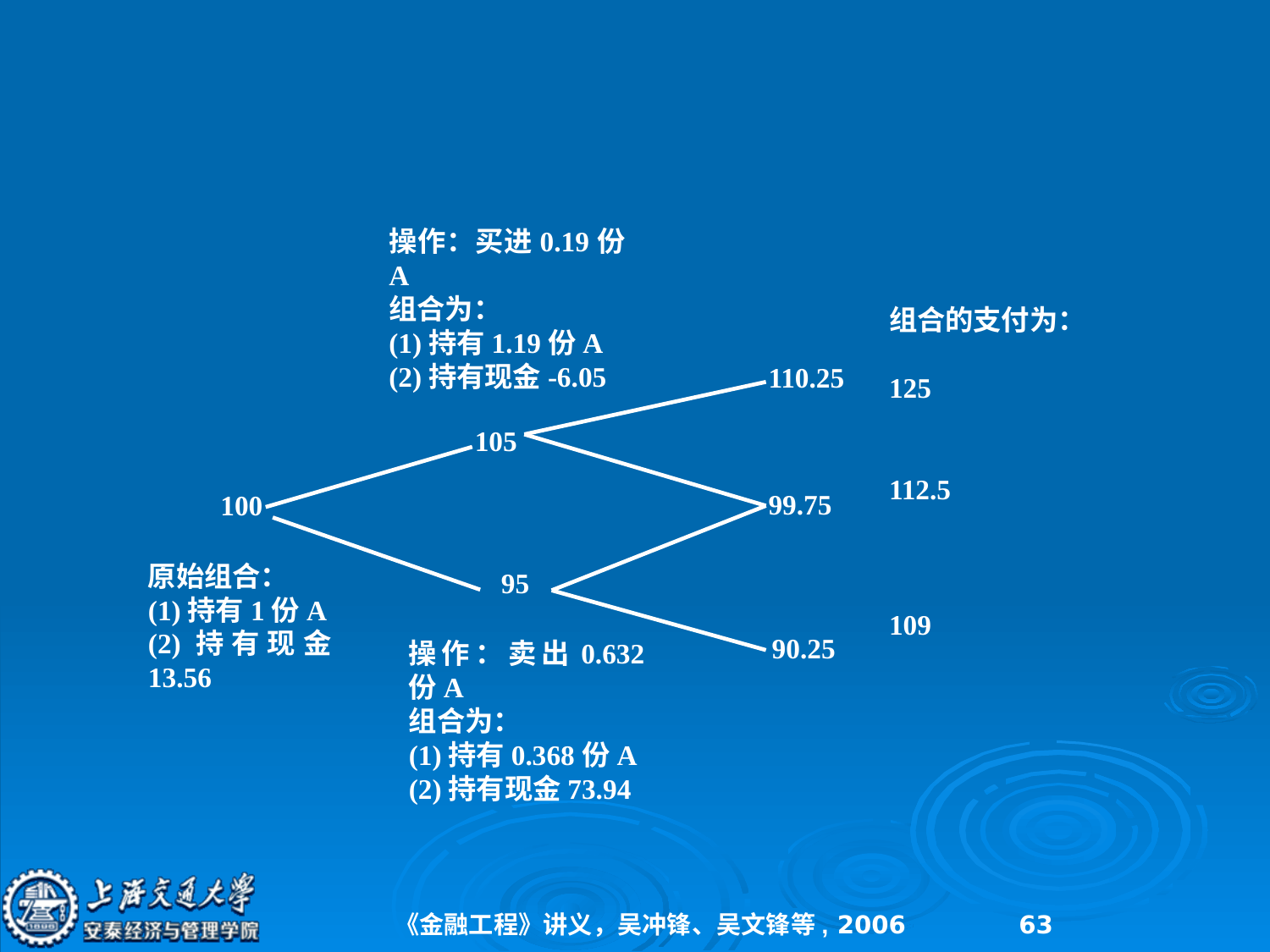

#
操作：买进0.19份A
组合为：
(1)持有1.19份A
(2)持有现金-6.05
组合的支付为：

125

112.5

109
110.25

105

99.75
100

原始组合：
(1)持有1份A
(2)持有现金13.56
95

90.25
操作：卖出0.632份A
组合为：
(1)持有0.368份A
(2)持有现金73.94